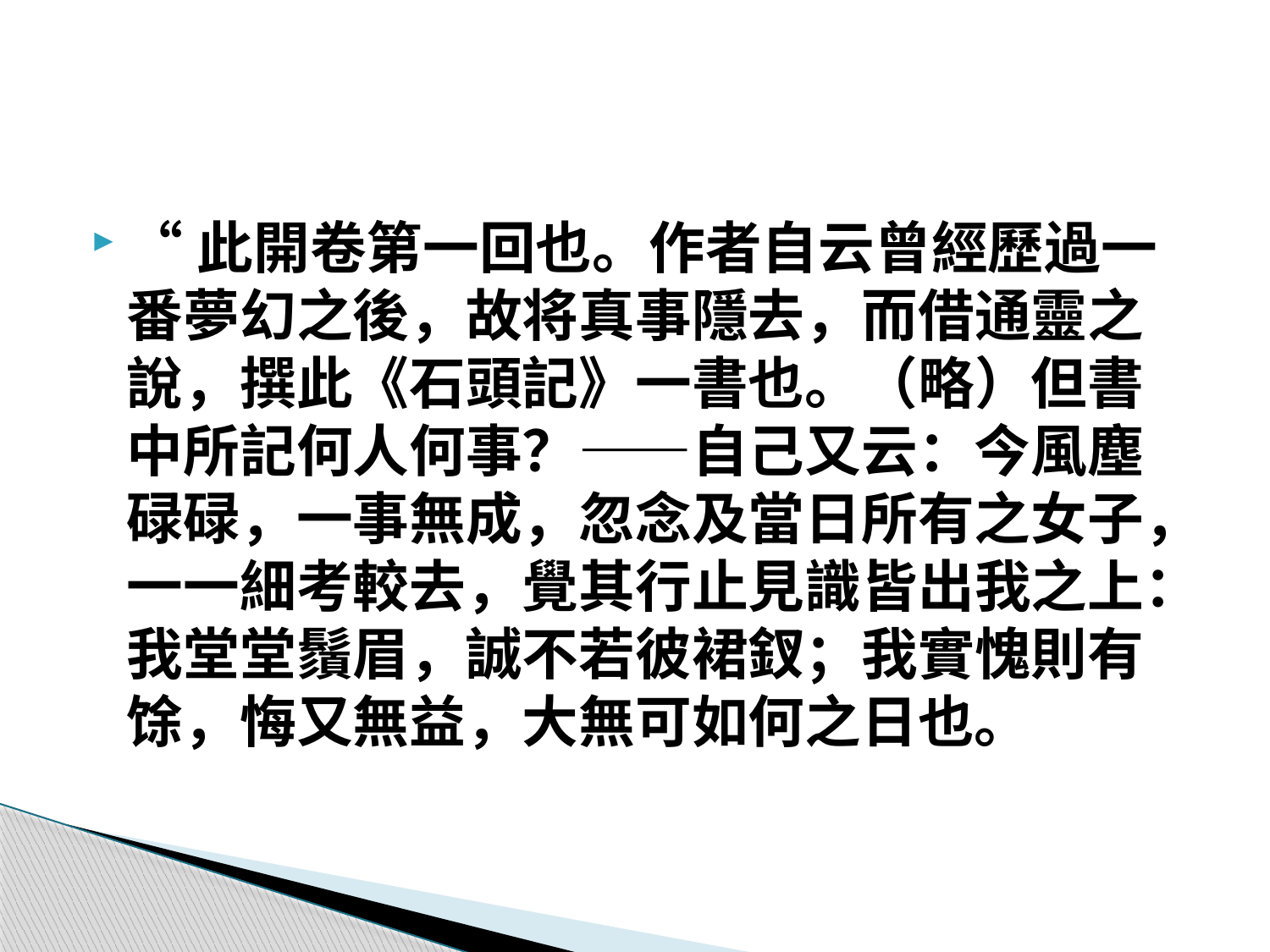

#
“此開卷第一回也。作者自云曾經歷過一番夢幻之後，故将真事隱去，而借通靈之說，撰此《石頭記》一書也。（略）但書中所記何人何事？——自己又云：今風塵碌碌，一事無成，忽念及當日所有之女子，一一細考較去，覺其行止見識皆出我之上：我堂堂鬚眉，誠不若彼裙釵；我實愧則有馀，悔又無益，大無可如何之日也。